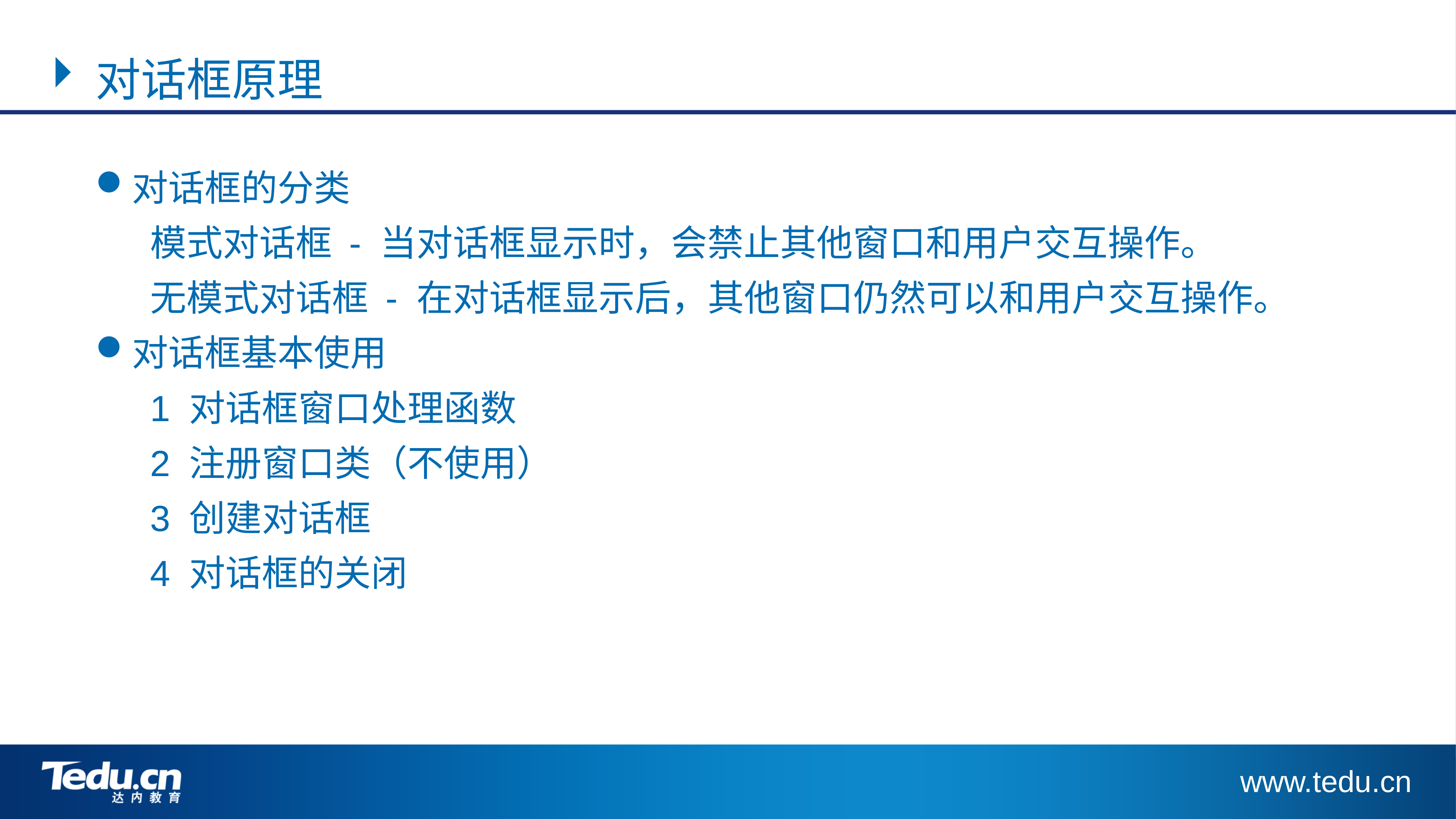

对话框原理
对话框的分类
 	模式对话框 - 当对话框显示时，会禁止其他窗口和用户交互操作。
	无模式对话框 - 在对话框显示后，其他窗口仍然可以和用户交互操作。
对话框基本使用
	1 对话框窗口处理函数
	2 注册窗口类（不使用）
	3 创建对话框
	4 对话框的关闭